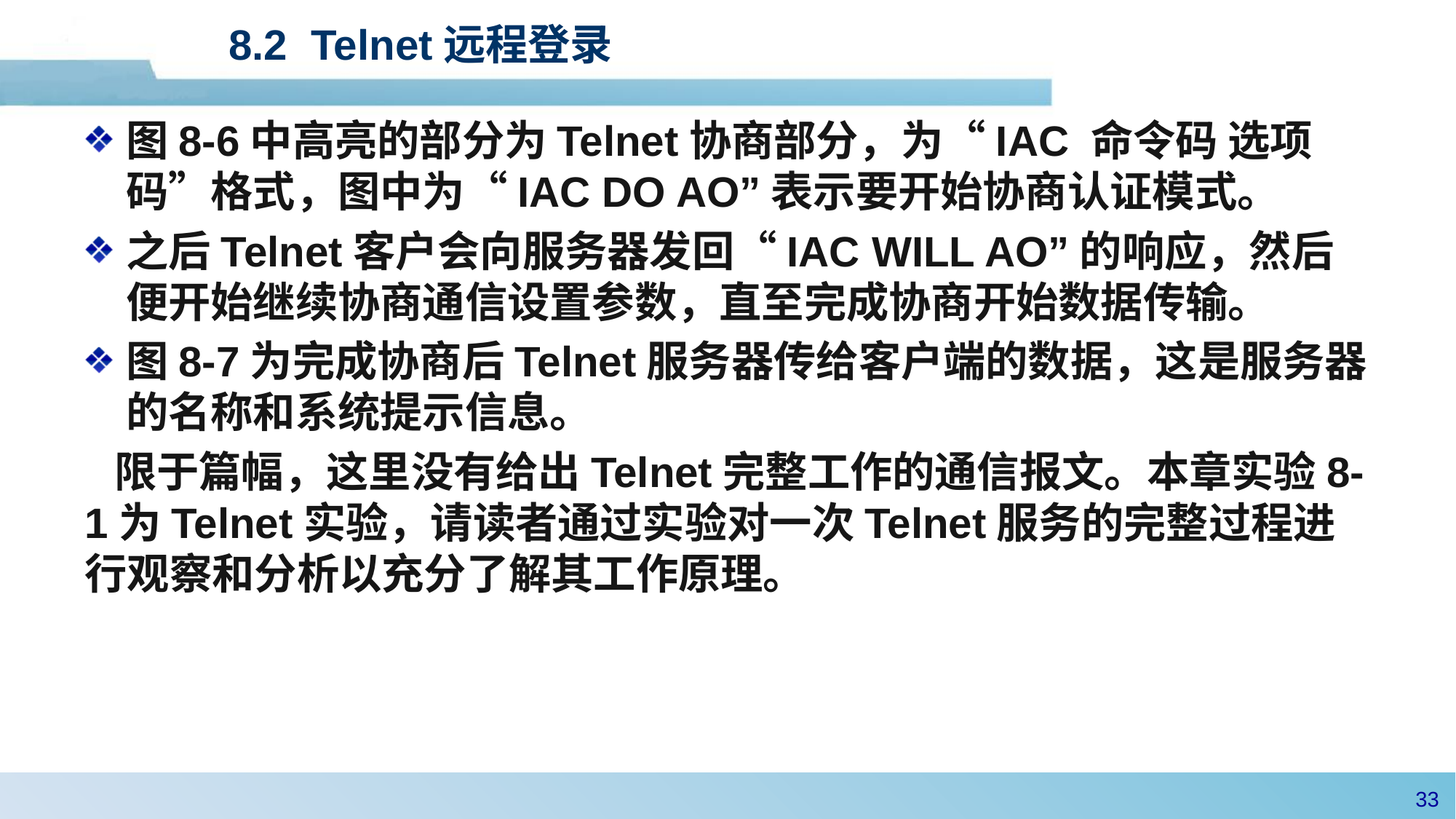

# 8.2  Telnet远程登录
图8-6中高亮的部分为Telnet协商部分，为“IAC 命令码 选项码”格式，图中为“IAC DO AO”表示要开始协商认证模式。
之后Telnet客户会向服务器发回“IAC WILL AO”的响应，然后便开始继续协商通信设置参数，直至完成协商开始数据传输。
图8-7为完成协商后Telnet服务器传给客户端的数据，这是服务器的名称和系统提示信息。
  限于篇幅，这里没有给出Telnet完整工作的通信报文。本章实验8-1为Telnet实验，请读者通过实验对一次Telnet服务的完整过程进行观察和分析以充分了解其工作原理。
33